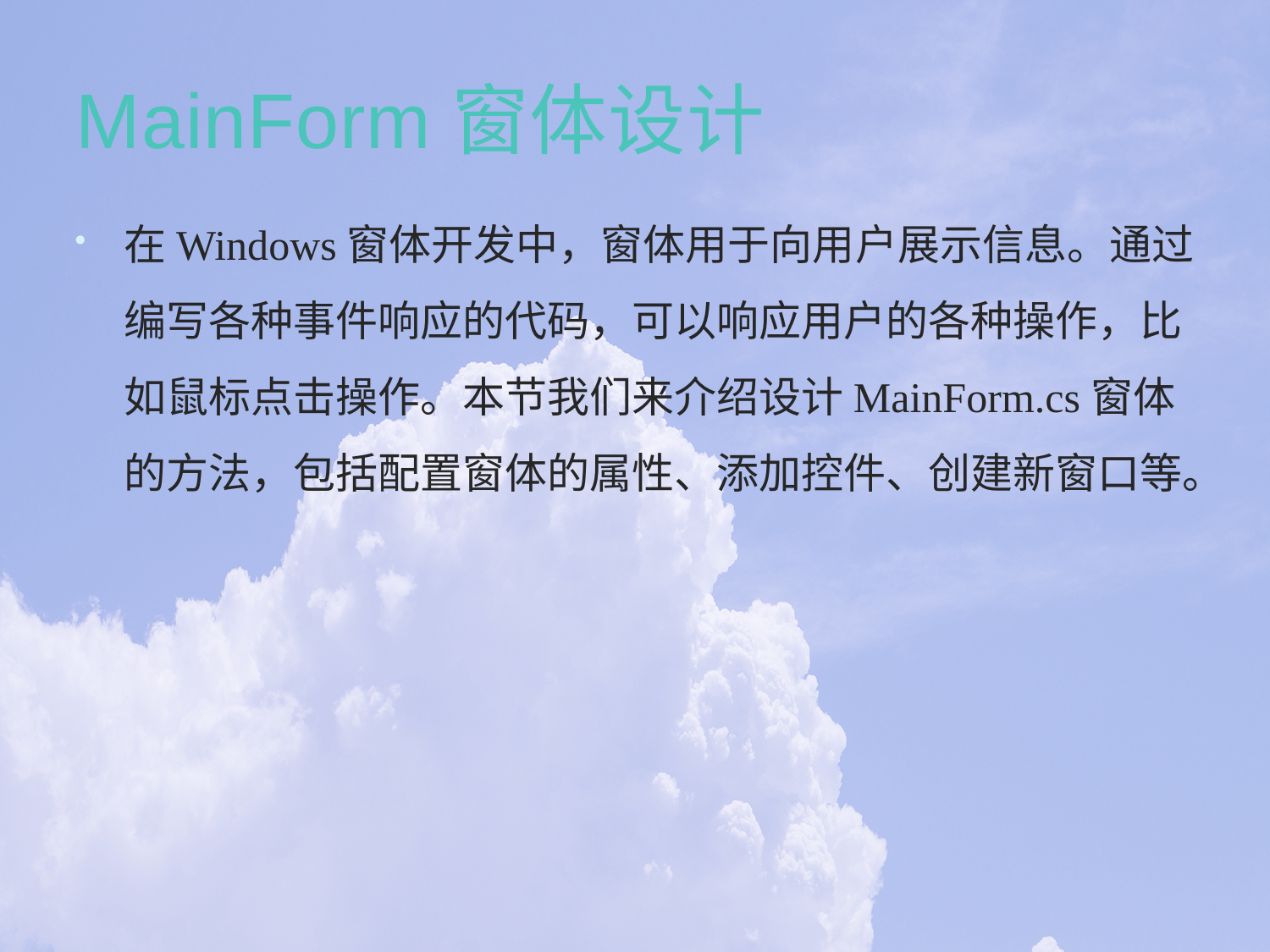

# MainForm窗体设计
在Windows窗体开发中，窗体用于向用户展示信息。通过编写各种事件响应的代码，可以响应用户的各种操作，比如鼠标点击操作。本节我们来介绍设计MainForm.cs窗体的方法，包括配置窗体的属性、添加控件、创建新窗口等。